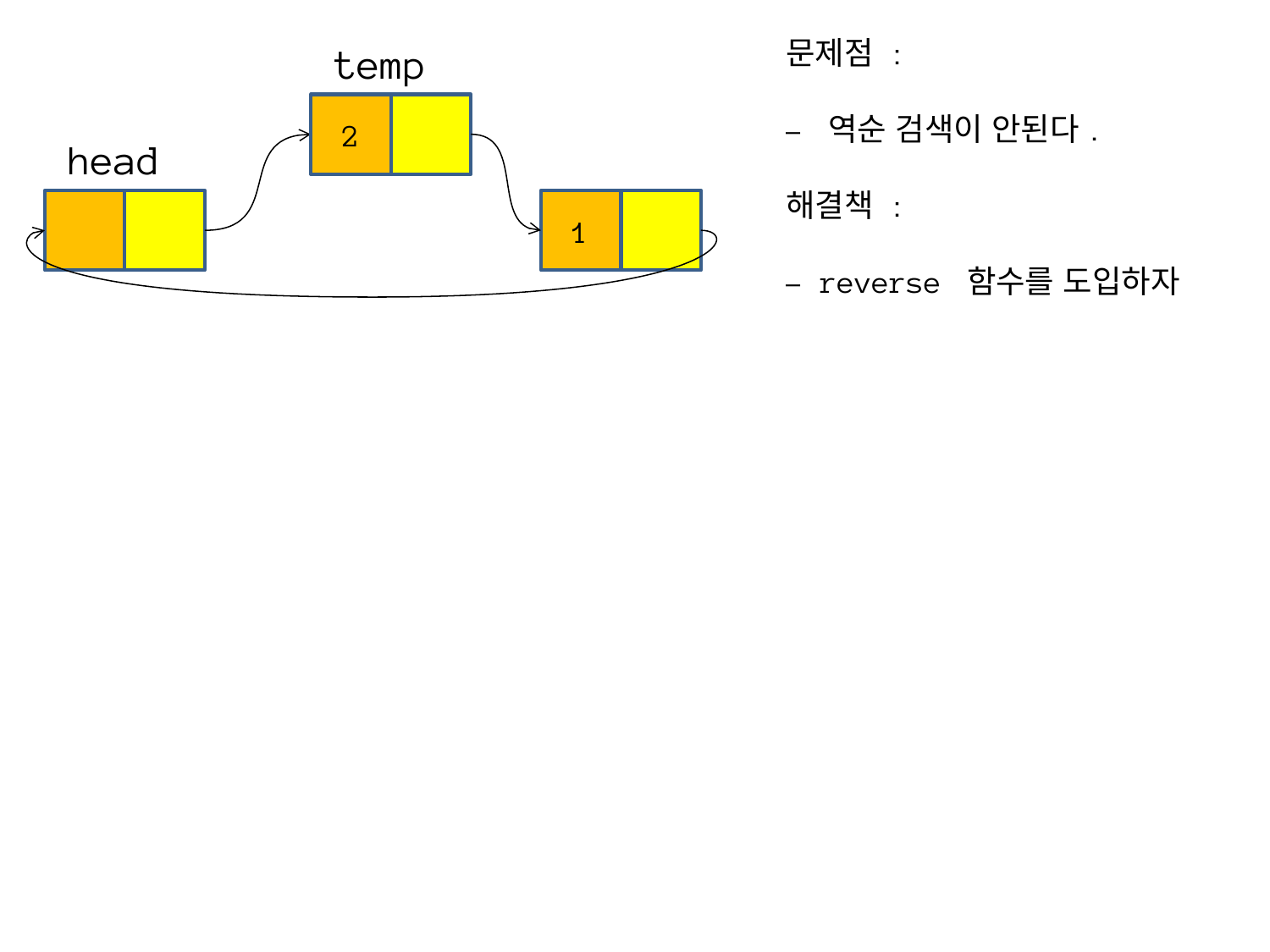

문제점 :

- 역순 검색이 안된다.

해결책 :

- reverse 함수를 도입하자
temp
2

head

1